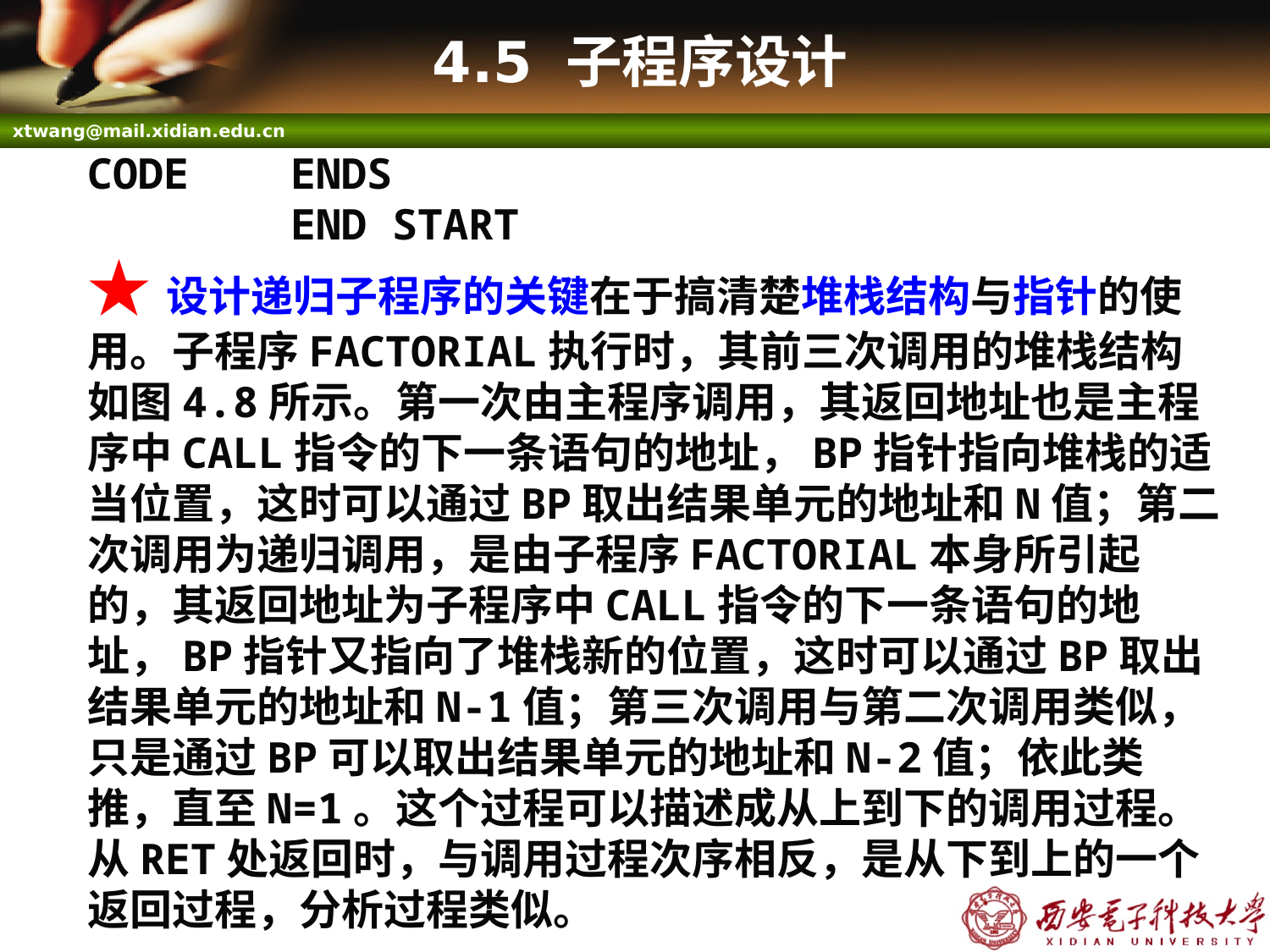

# 4.5 子程序设计
CODE    ENDS
        END START
★设计递归子程序的关键在于搞清楚堆栈结构与指针的使用。子程序FACTORIAL执行时，其前三次调用的堆栈结构如图4.8所示。第一次由主程序调用，其返回地址也是主程序中CALL指令的下一条语句的地址，BP指针指向堆栈的适当位置，这时可以通过BP取出结果单元的地址和N值；第二次调用为递归调用，是由子程序FACTORIAL本身所引起的，其返回地址为子程序中CALL指令的下一条语句的地址，BP指针又指向了堆栈新的位置，这时可以通过BP取出结果单元的地址和N-1值；第三次调用与第二次调用类似，只是通过BP可以取出结果单元的地址和N-2值；依此类推，直至N=1。这个过程可以描述成从上到下的调用过程。从RET处返回时，与调用过程次序相反，是从下到上的一个返回过程，分析过程类似。